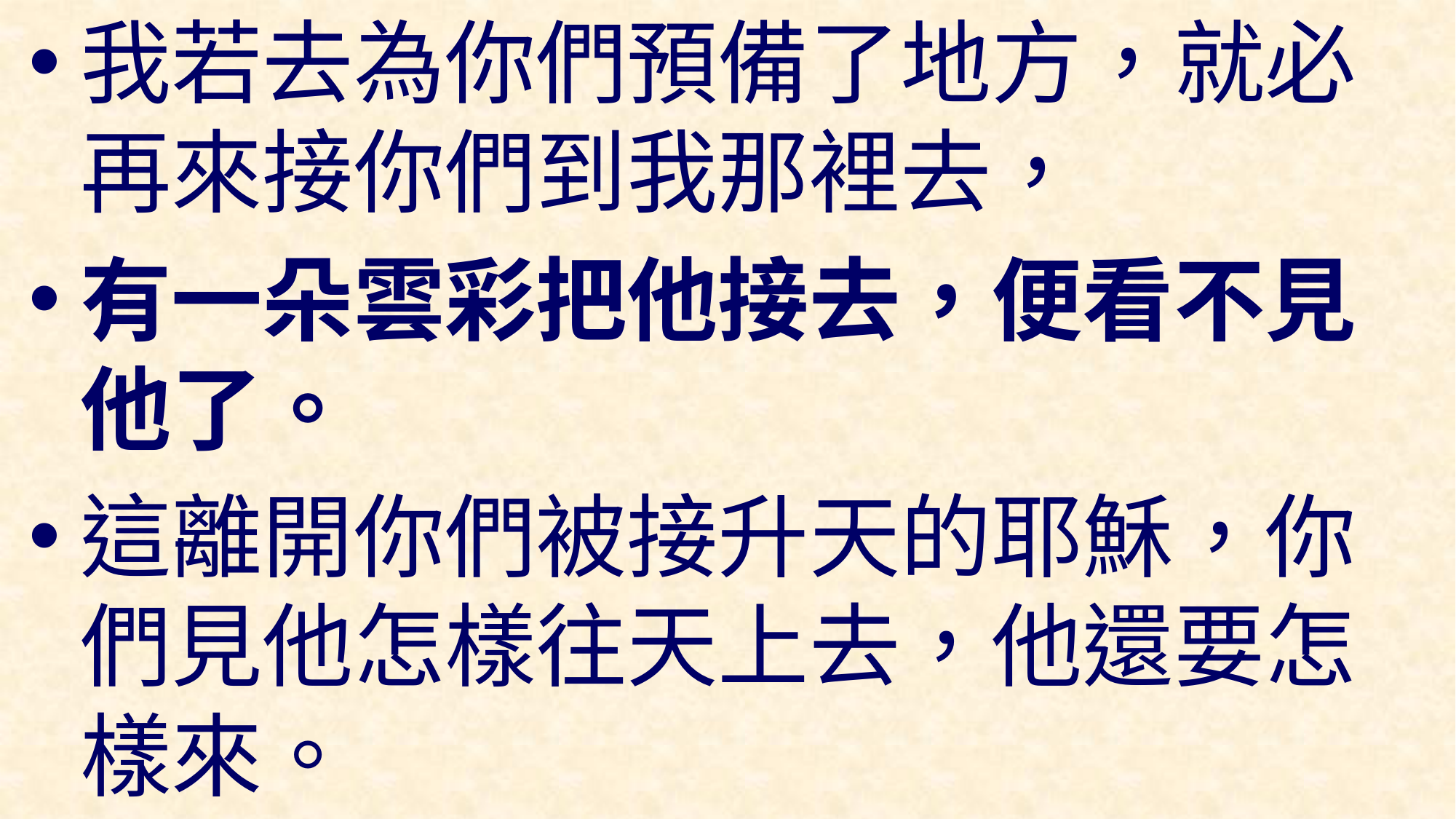

我若去為你們預備了地方，就必再來接你們到我那裡去，
有一朵雲彩把他接去，便看不見他了。
這離開你們被接升天的耶穌，你們見他怎樣往天上去，他還要怎樣來。